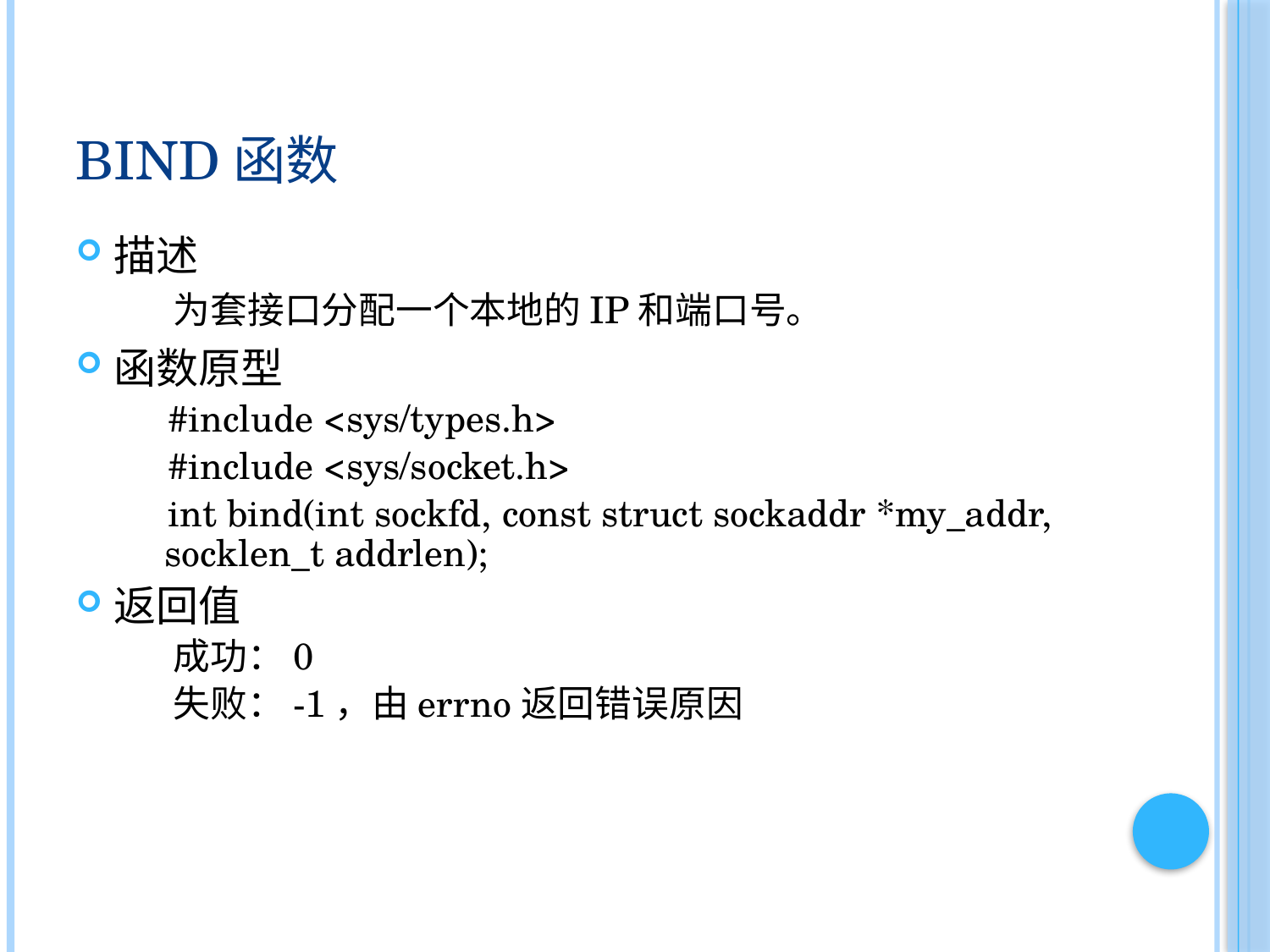

# bind函数
描述
    为套接口分配一个本地的IP和端口号。
函数原型
    #include <sys/types.h>
    #include <sys/socket.h>
    int bind(int sockfd, const struct sockaddr *my_addr, socklen_t addrlen);
返回值
    成功：0
    失败：-1，由errno返回错误原因